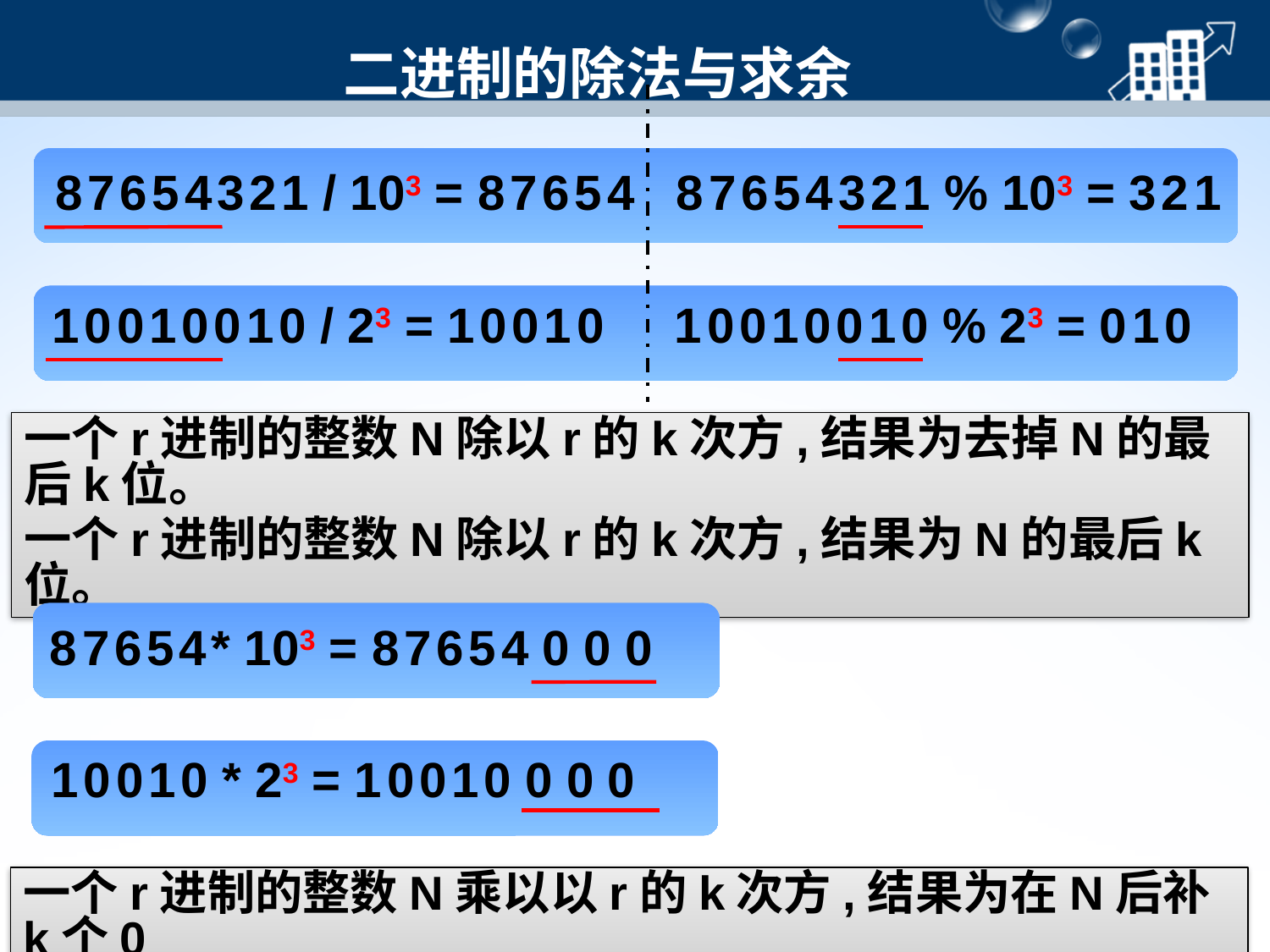

二进制的除法与求余

8 7 6 5 4 3 2 1 % 103 = 3 2 1
8 7 6 5 4 3 2 1 / 103 = 8 7 6 5 4

1 0 0 1 0 0 1 0 / 23 = 1 0 0 1 0
1 0 0 1 0 0 1 0 % 23 = 0 1 0
一个r进制的整数N除以r的k次方,结果为去掉N的最后k位。
一个r进制的整数N除以r的k次方,结果为N的最后k位。

8 7 6 5 4 * 103 = 8 7 6 5 4 0 0 0

1 0 0 1 0 * 23 = 1 0 0 1 0 0 0 0
一个r进制的整数N乘以以r的k次方,结果为在N后补k个0